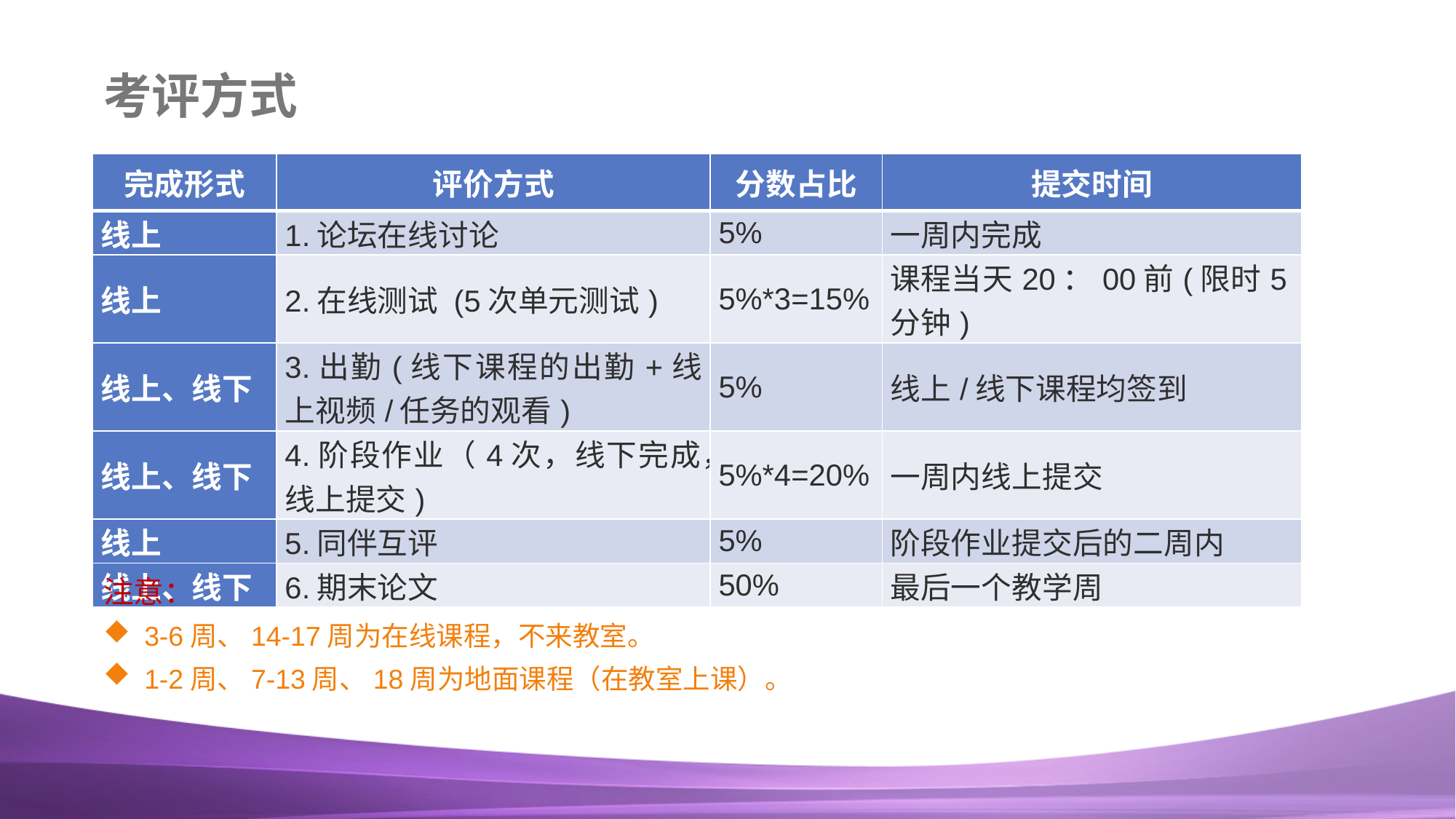

# 考评方式
| 完成形式 | 评价方式 | 分数占比 | 提交时间 |
| --- | --- | --- | --- |
| 线上 | 1.论坛在线讨论 | 5% | 一周内完成 |
| 线上 | 2.在线测试 (5次单元测试) | 5%\*3=15% | 课程当天20：00前(限时5分钟) |
| 线上、线下 | 3.出勤(线下课程的出勤+线上视频/任务的观看) | 5% | 线上/线下课程均签到 |
| 线上、线下 | 4.阶段作业（4次，线下完成，线上提交) | 5%\*4=20% | 一周内线上提交 |
| 线上 | 5.同伴互评 | 5% | 阶段作业提交后的二周内 |
| 线上、线下 | 6.期末论文 | 50% | 最后一个教学周 |
注意：
3-6周、14-17周为在线课程，不来教室。
1-2周、7-13周、18周为地面课程（在教室上课）。